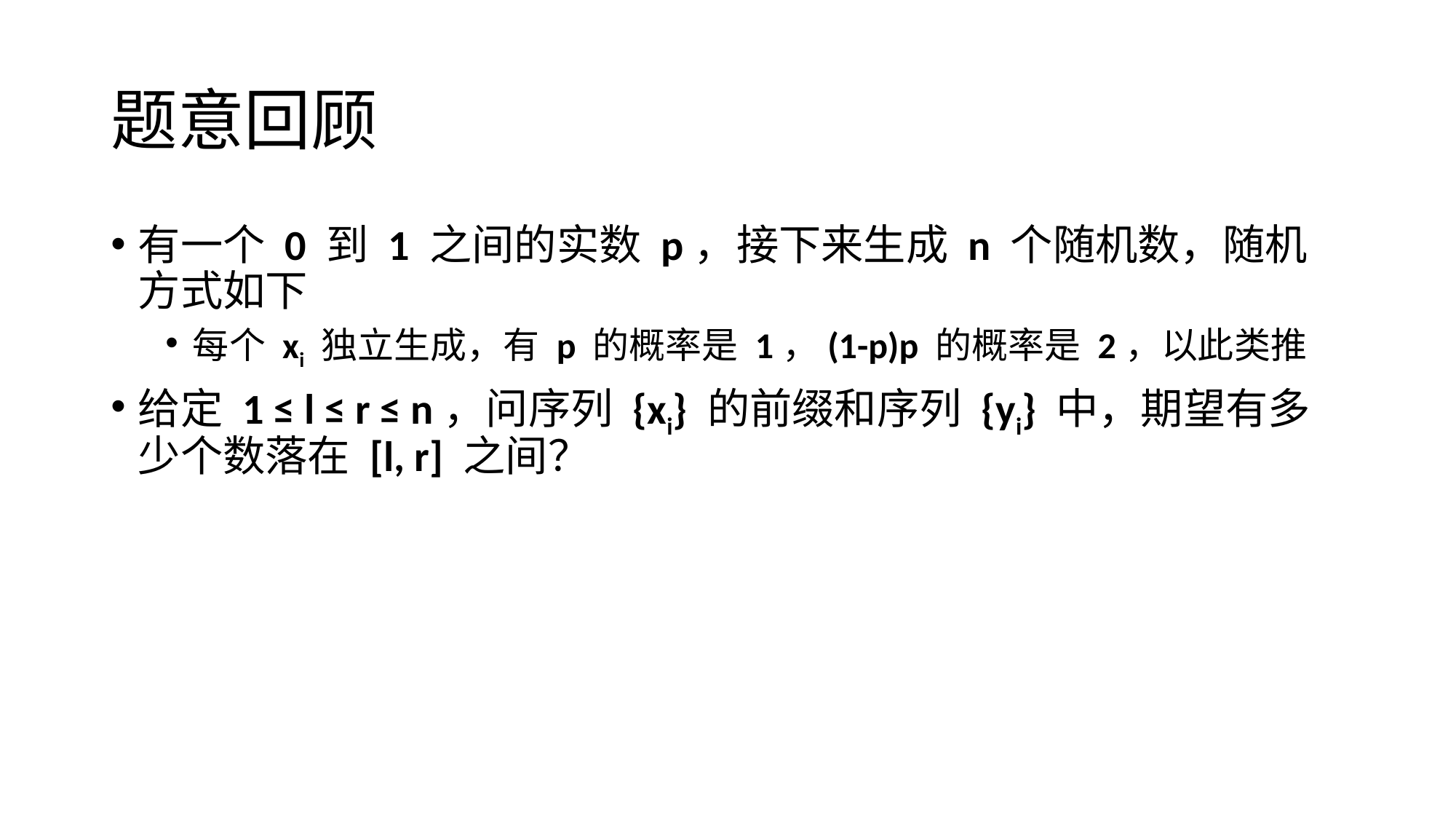

# 题意回顾
有一个 0 到 1 之间的实数 p，接下来生成 n 个随机数，随机方式如下
每个 xi 独立生成，有 p 的概率是 1，(1-p)p 的概率是 2，以此类推
给定 1 ≤ l ≤ r ≤ n，问序列 {xi} 的前缀和序列 {yi} 中，期望有多少个数落在 [l, r] 之间？